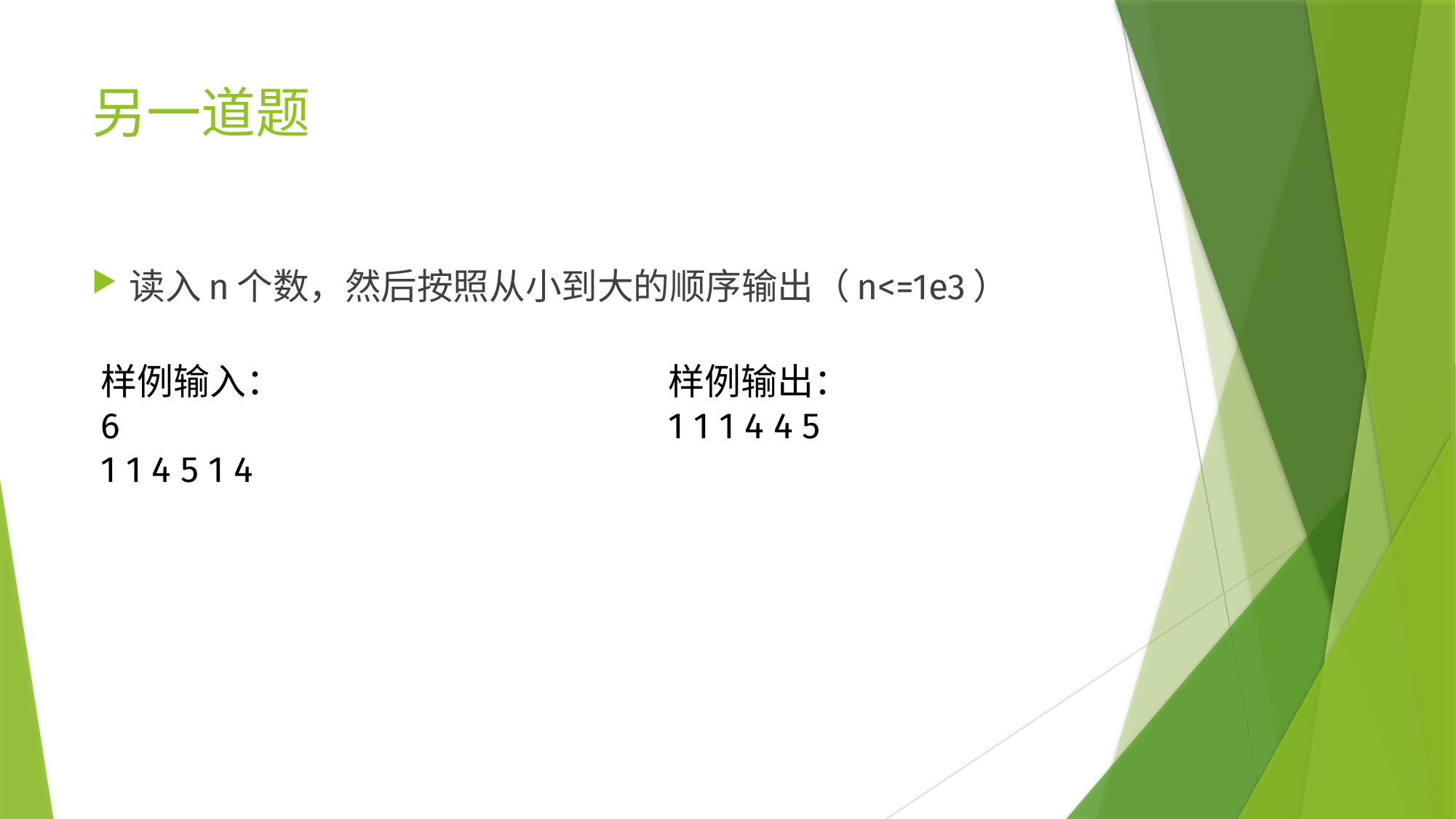

# 另一道题
读入n个数，然后按照从小到大的顺序输出（n<=1e3）

样例输出：
1 1 1 4 4 5
样例输入：
6
1 1 4 5 1 4